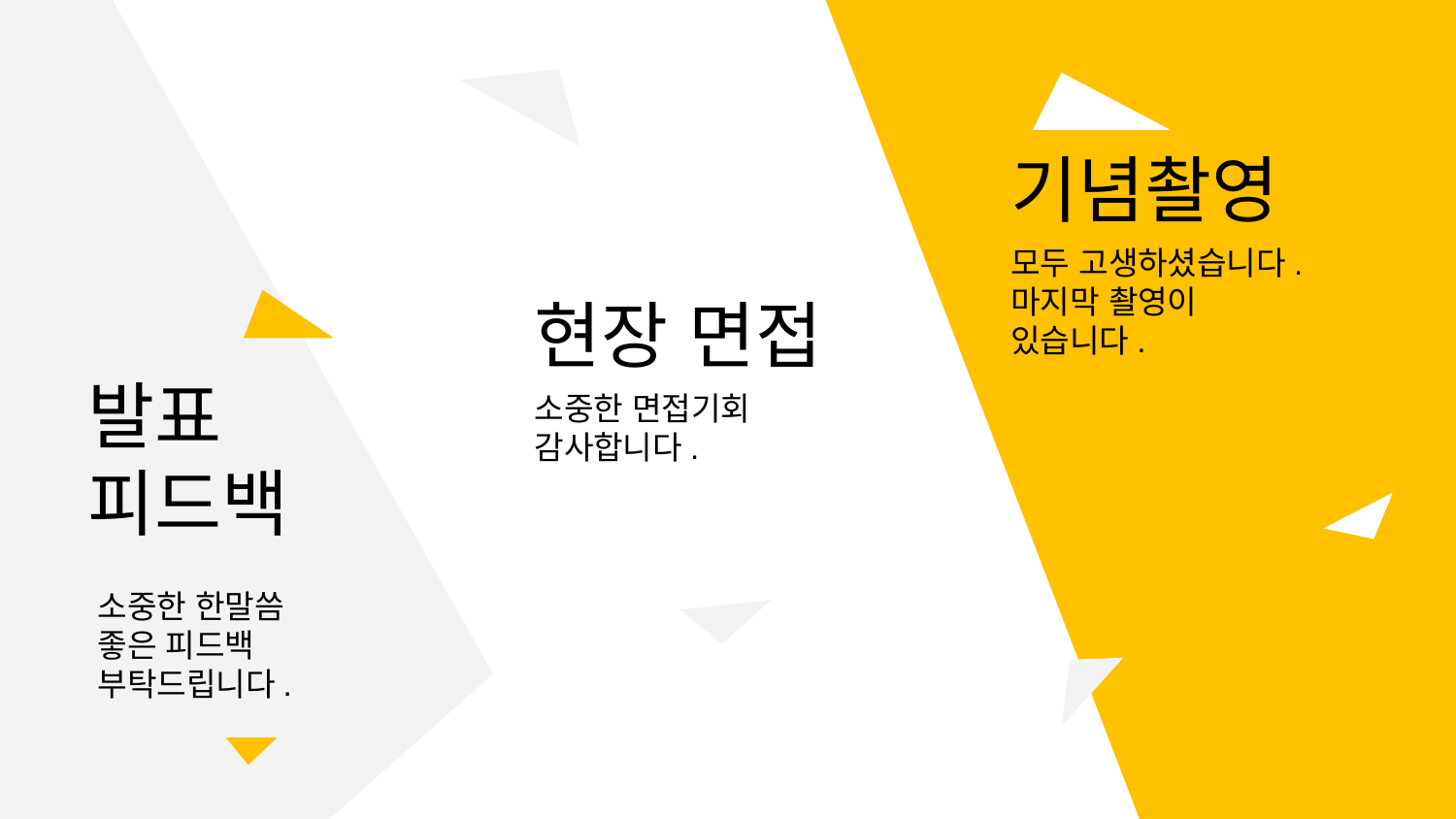

기념촬영
모두 고생하셨습니다.
마지막 촬영이 있습니다.
# 현장 면접
발표
피드백
소중한 면접기회
감사합니다.
소중한 한말씀
좋은 피드백 부탁드립니다.